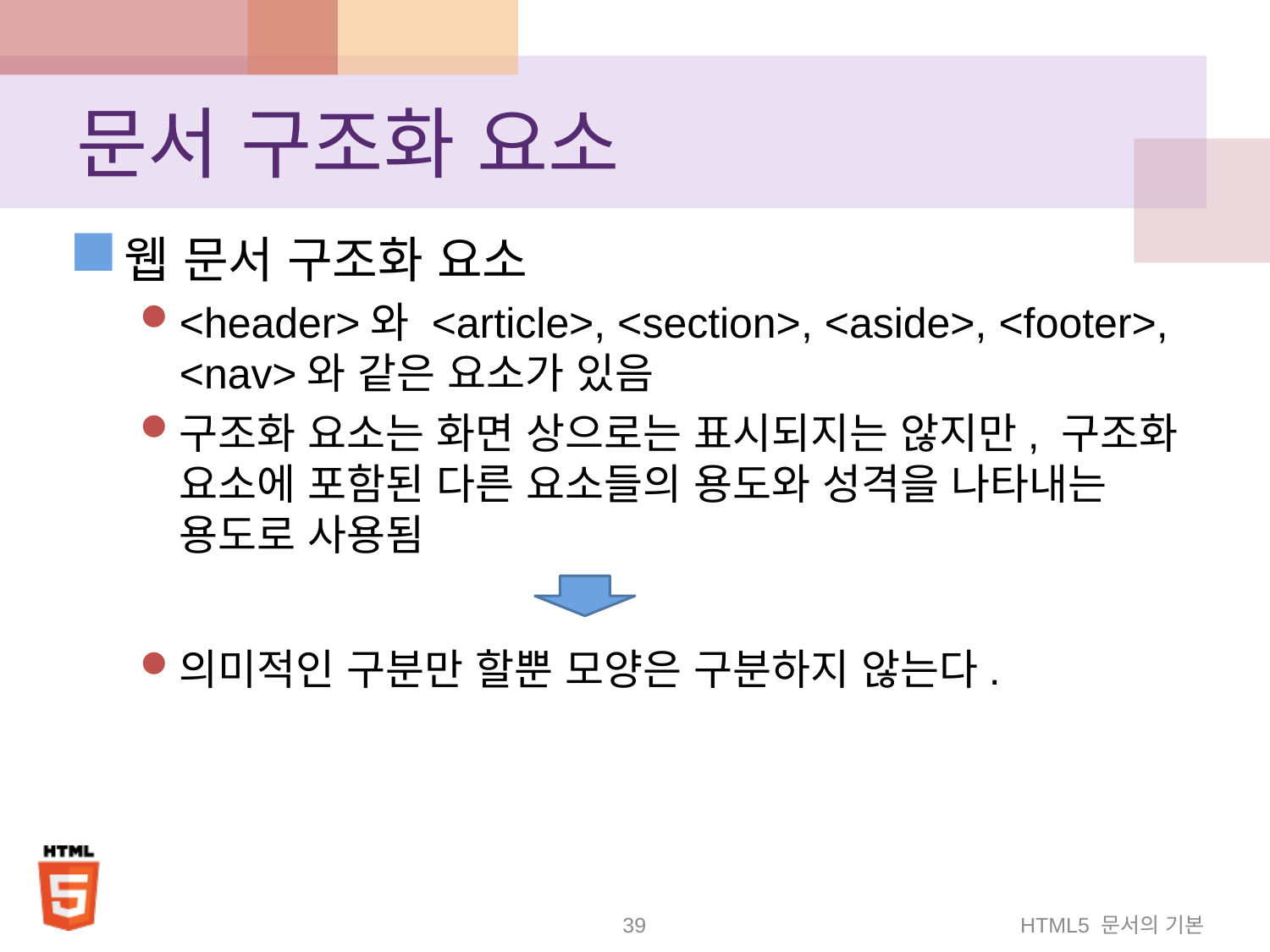

# 문서 구조화 요소
웹 문서 구조화 요소
<header>와 <article>, <section>, <aside>, <footer>, <nav>와 같은 요소가 있음
구조화 요소는 화면 상으로는 표시되지는 않지만, 구조화 요소에 포함된 다른 요소들의 용도와 성격을 나타내는 용도로 사용됨

의미적인 구분만 할뿐 모양은 구분하지 않는다.

39
HTML5 문서의 기본